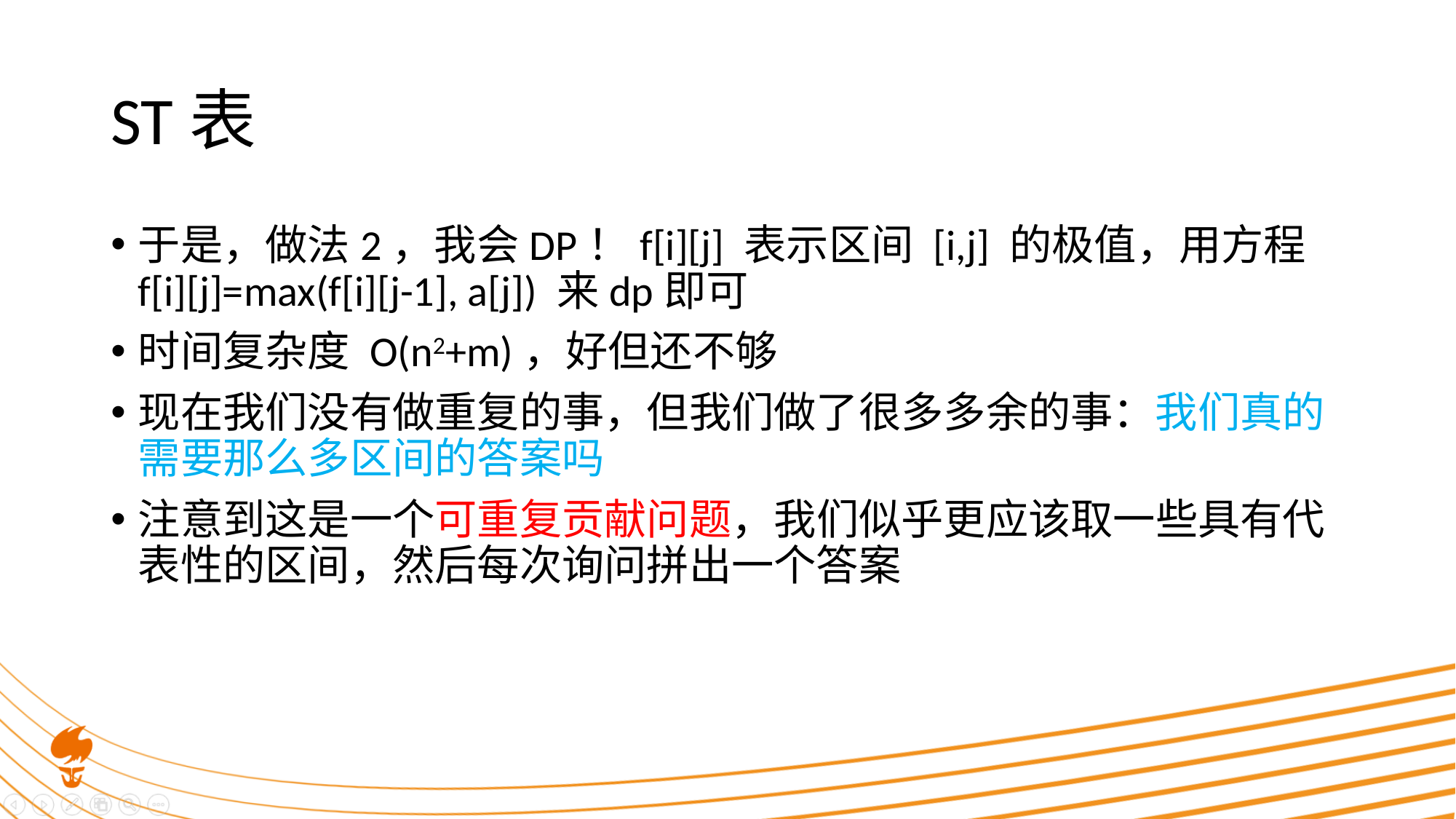

# ST表
于是，做法2，我会DP！f[i][j] 表示区间 [i,j] 的极值，用方程 f[i][j]=max(f[i][j-1], a[j]) 来dp即可
时间复杂度 O(n2+m)，好但还不够
现在我们没有做重复的事，但我们做了很多多余的事：我们真的需要那么多区间的答案吗
注意到这是一个可重复贡献问题，我们似乎更应该取一些具有代表性的区间，然后每次询问拼出一个答案